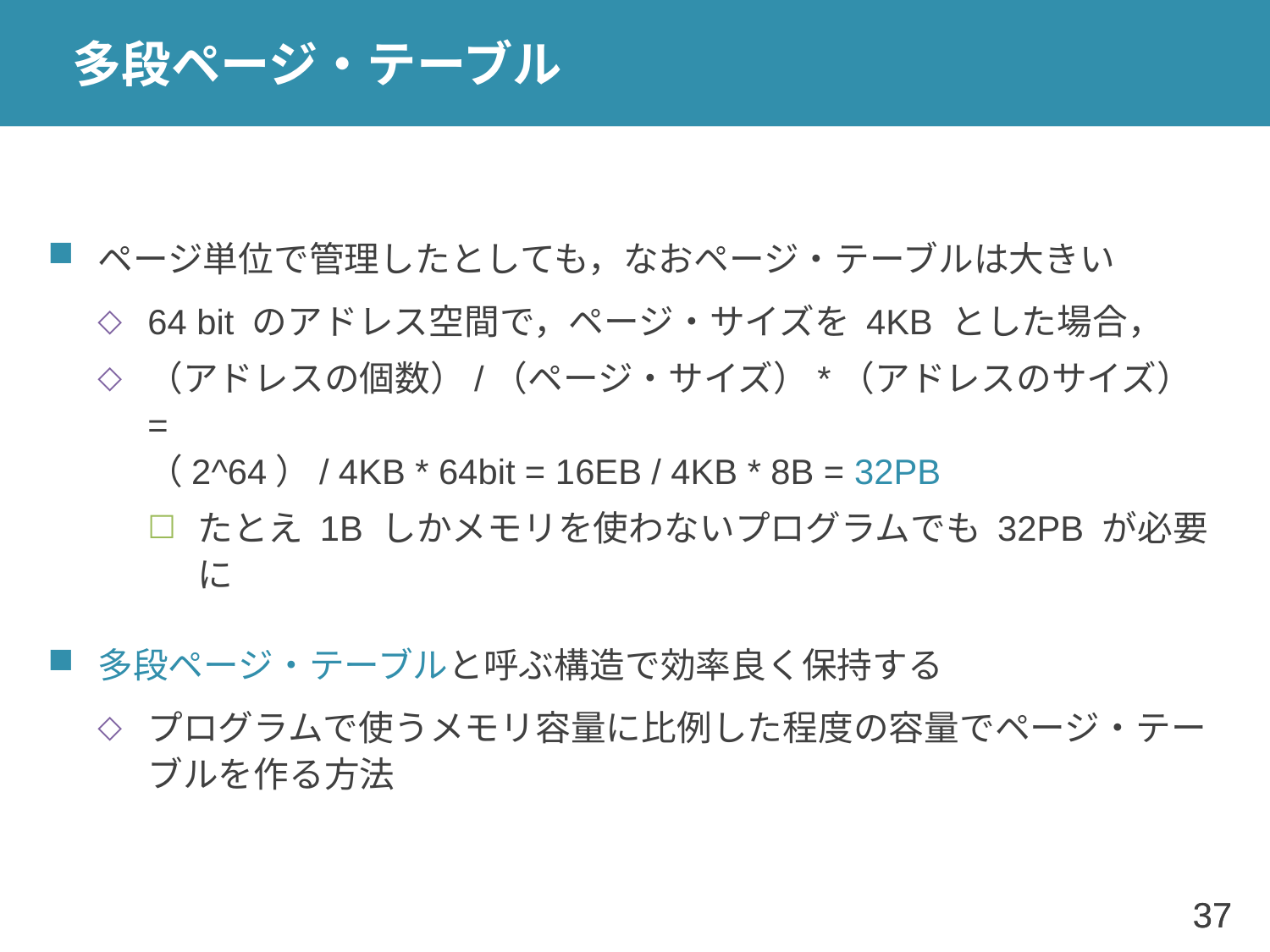

# 多段ページ・テーブル
ページ単位で管理したとしても，なおページ・テーブルは大きい
64 bit のアドレス空間で，ページ・サイズを 4KB とした場合，
（アドレスの個数）/（ページ・サイズ）*（アドレスのサイズ） =
（2^64）/ 4KB * 64bit = 16EB / 4KB * 8B = 32PB
たとえ 1B しかメモリを使わないプログラムでも 32PB が必要に
多段ページ・テーブルと呼ぶ構造で効率良く保持する
プログラムで使うメモリ容量に比例した程度の容量でページ・テーブルを作る方法